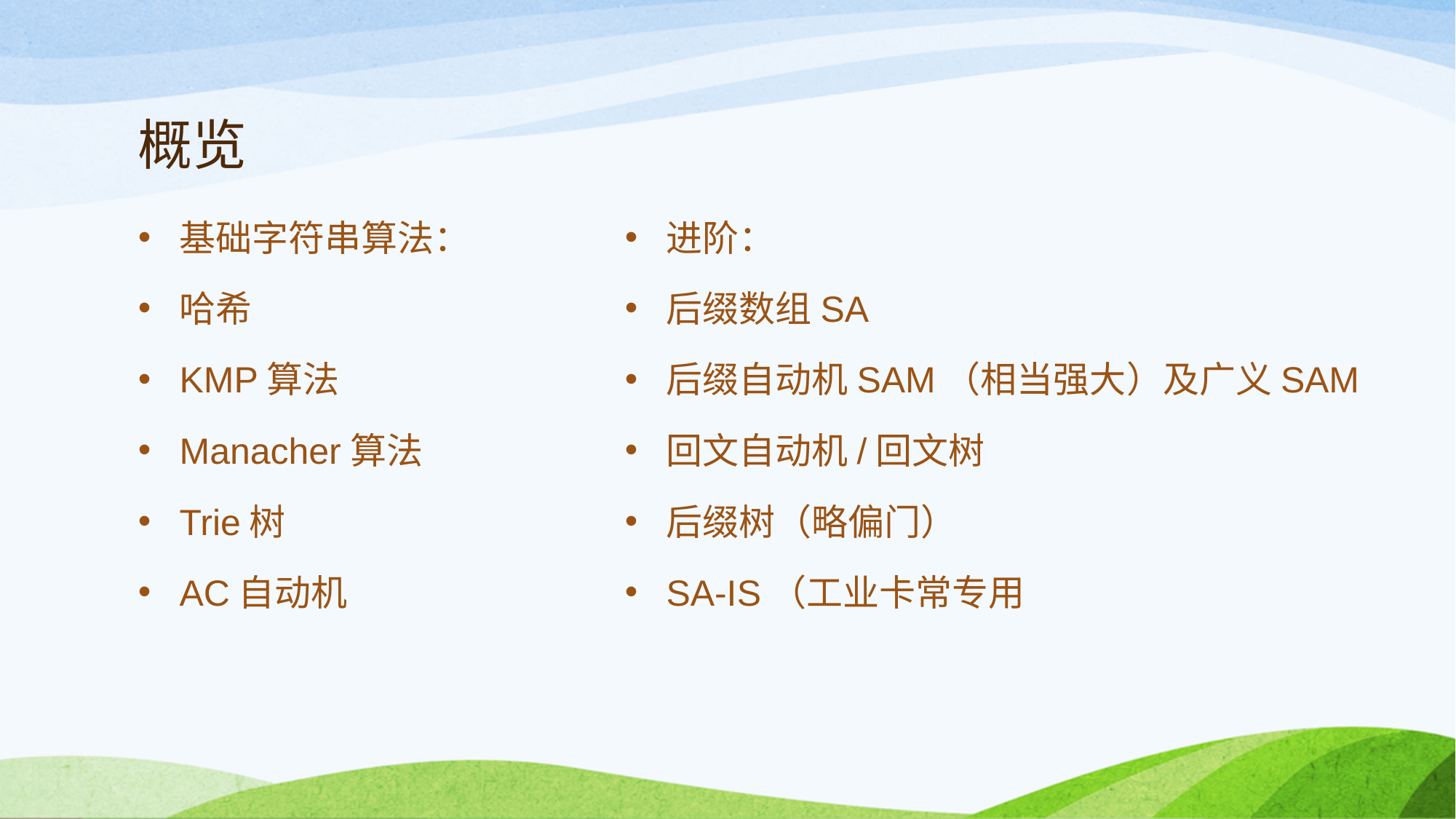

# 概览
基础字符串算法：
哈希
KMP算法
Manacher算法
Trie树
AC自动机

进阶：
后缀数组SA
后缀自动机SAM（相当强大）及广义SAM
回文自动机/回文树
后缀树（略偏门）
SA-IS（工业卡常专用